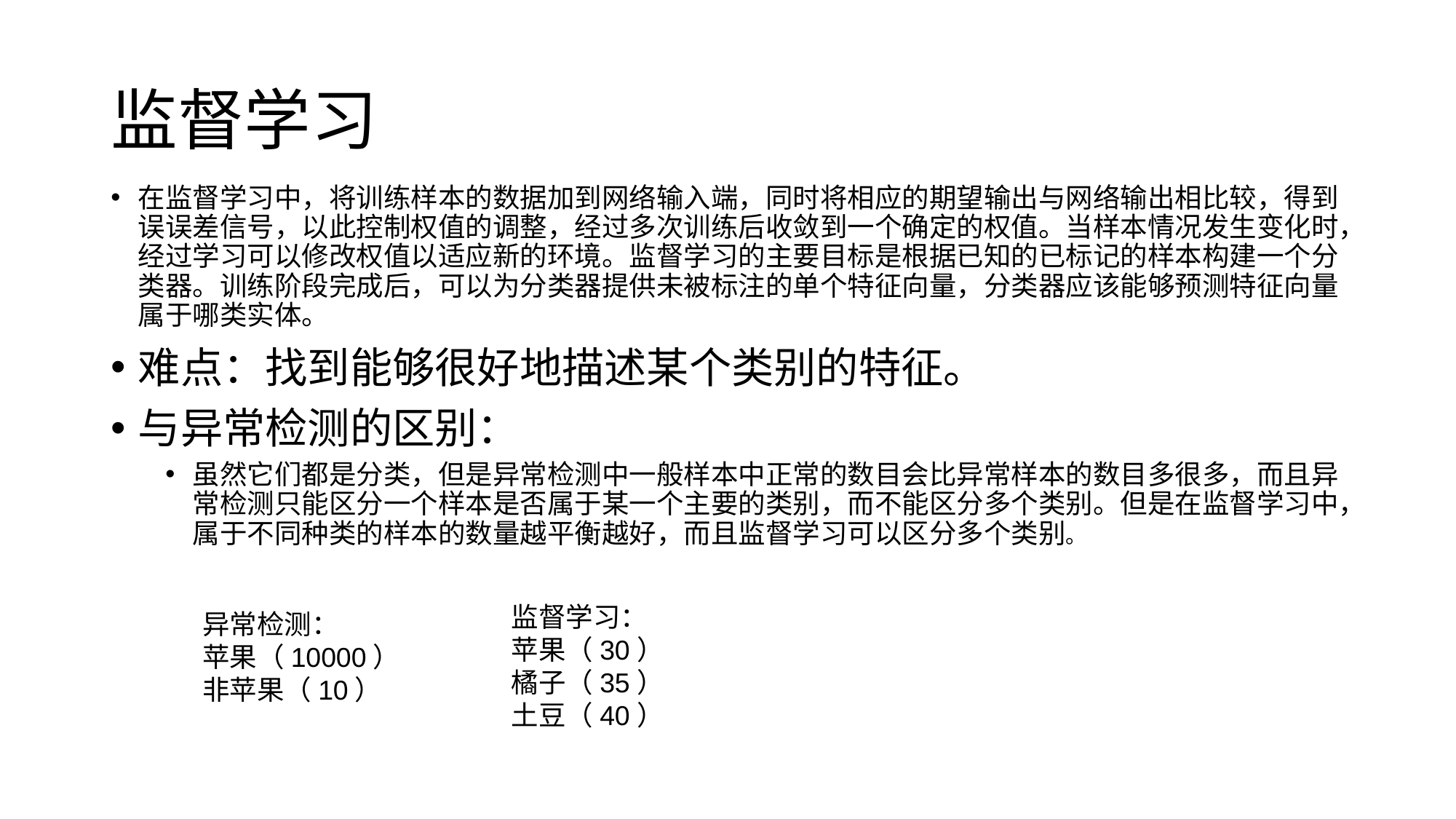

# 监督学习
在监督学习中，将训练样本的数据加到网络输入端，同时将相应的期望输出与网络输出相比较，得到误误差信号，以此控制权值的调整，经过多次训练后收敛到一个确定的权值。当样本情况发生变化时，经过学习可以修改权值以适应新的环境。监督学习的主要目标是根据已知的已标记的样本构建一个分类器。训练阶段完成后，可以为分类器提供未被标注的单个特征向量，分类器应该能够预测特征向量属于哪类实体。
难点：找到能够很好地描述某个类别的特征。
与异常检测的区别：
虽然它们都是分类，但是异常检测中一般样本中正常的数目会比异常样本的数目多很多，而且异常检测只能区分一个样本是否属于某一个主要的类别，而不能区分多个类别。但是在监督学习中，属于不同种类的样本的数量越平衡越好，而且监督学习可以区分多个类别。

监督学习：
苹果（30）
橘子（35）
土豆（40）
异常检测：
苹果（10000）
非苹果（10）